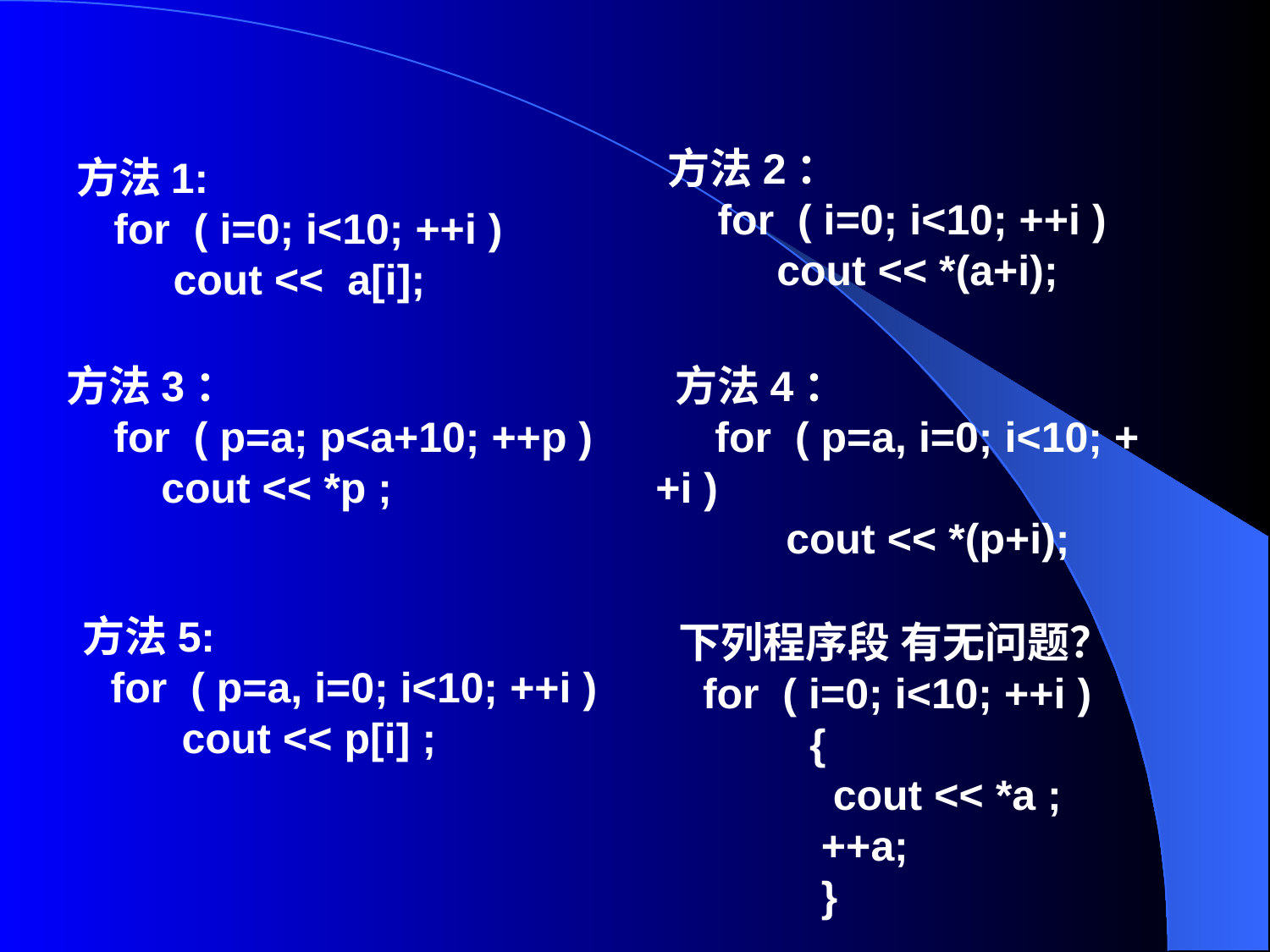

方法2：
     for  ( i=0; i<10; ++i )
          cout << *(a+i);
 方法1:
    for  ( i=0; i<10; ++i )
         cout <<  a[i];
方法3：
    for  ( p=a; p<a+10; ++p )
        cout << *p ;
 方法4：
     for  ( p=a, i=0; i<10; ++i )
           cout << *(p+i);
 方法5:
    for  ( p=a, i=0; i<10; ++i )
          cout << p[i] ;
下列程序段 有无问题？
  for  ( i=0; i<10; ++i )
           {
             cout << *a ;
            ++a;
            }